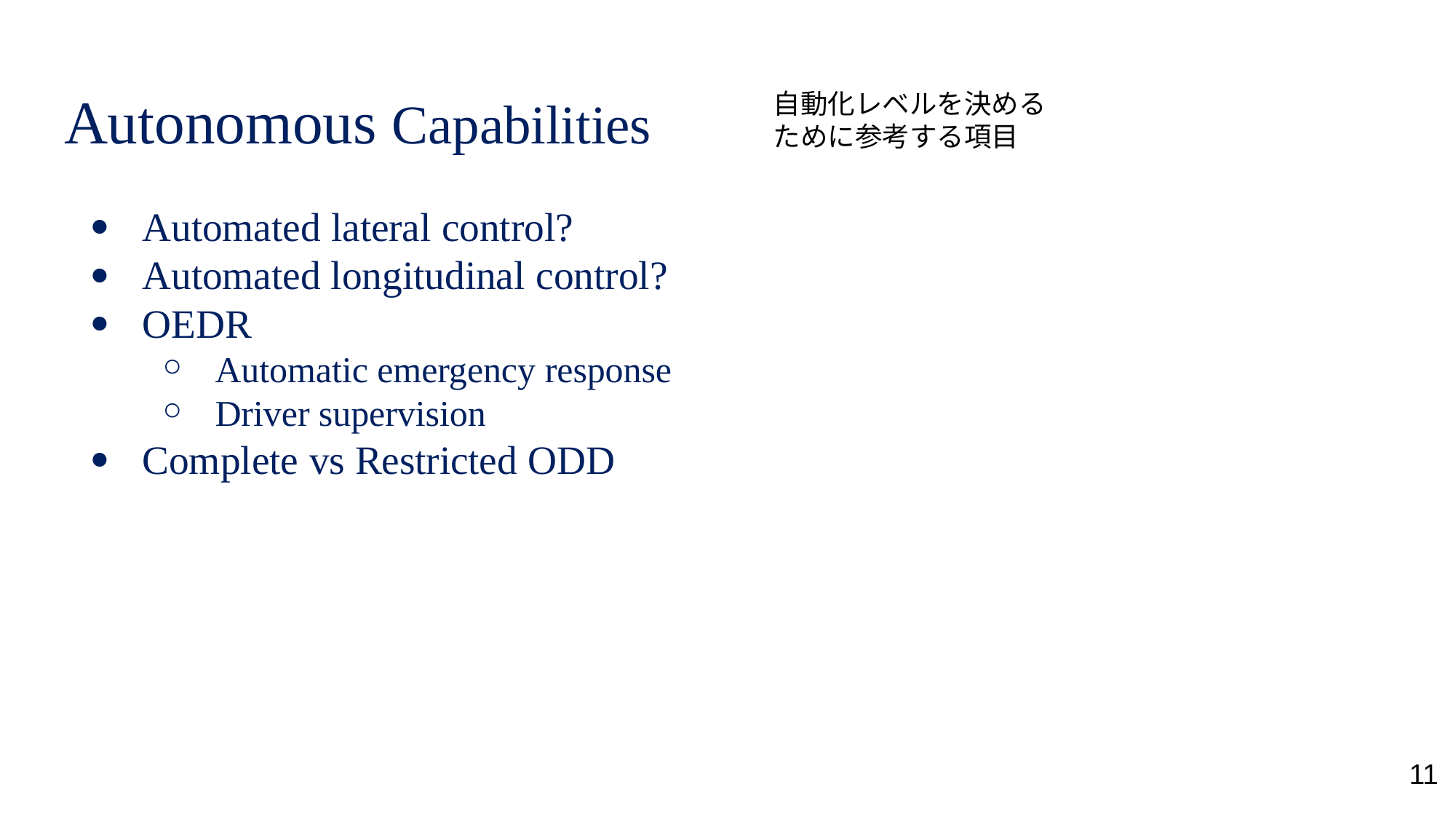

# Autonomous Capabilities
自動化レベルを決めるために参考する項目
Automated lateral control?
Automated longitudinal control?
OEDR
Automatic emergency response
Driver supervision
Complete vs Restricted ODD
11